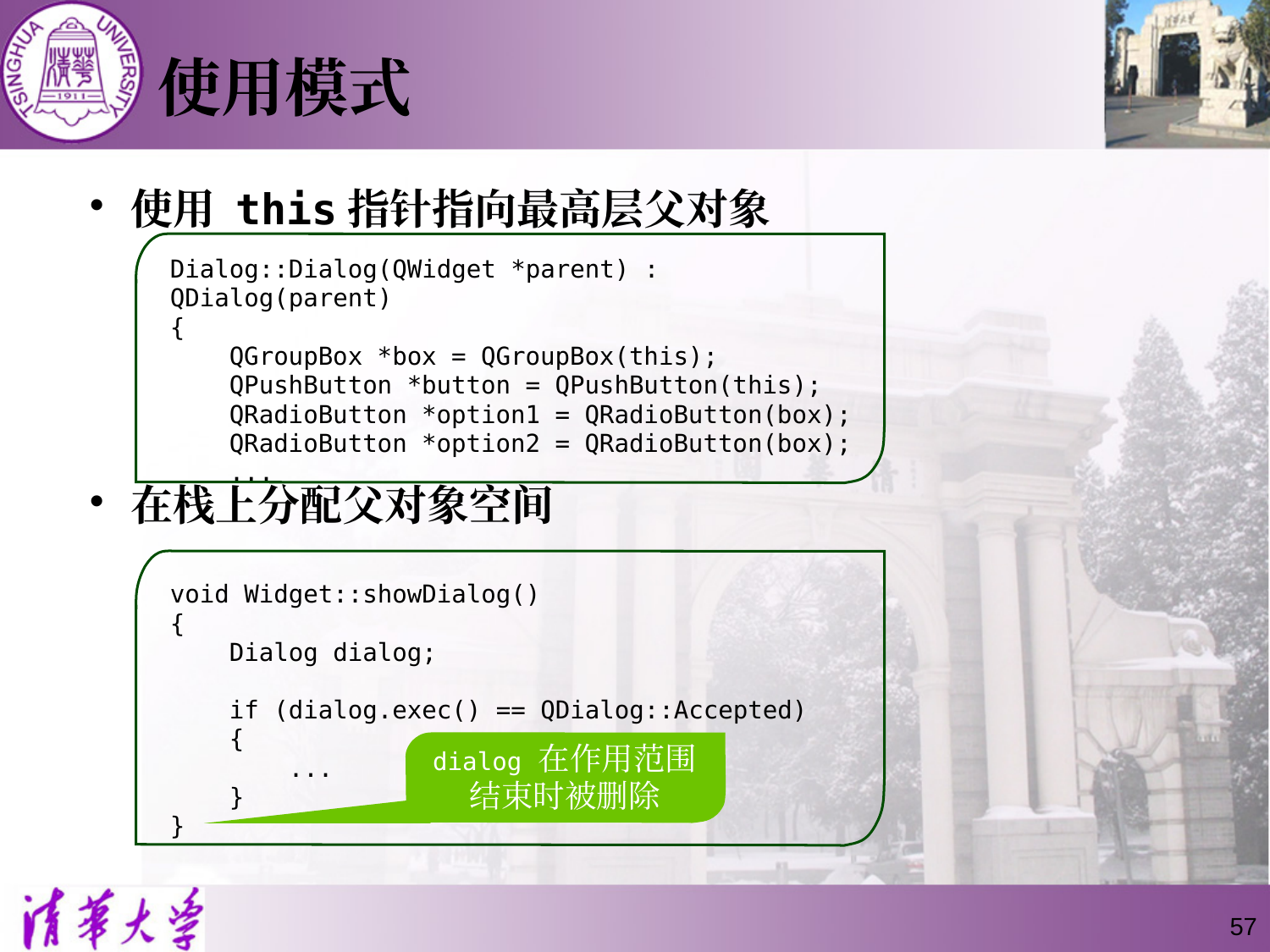

# 使用模式
使用 this指针指向最高层父对象

在栈上分配父对象空间

Dialog::Dialog(QWidget *parent) : QDialog(parent)
{
    QGroupBox *box = QGroupBox(this);
    QPushButton *button = QPushButton(this);
    QRadioButton *option1 = QRadioButton(box);
    QRadioButton *option2 = QRadioButton(box);
    ...

void Widget::showDialog()
{
    Dialog dialog;

    if (dialog.exec() == QDialog::Accepted)
    {
        ...
    }
}

dialog 在作用范围结束时被删除

57